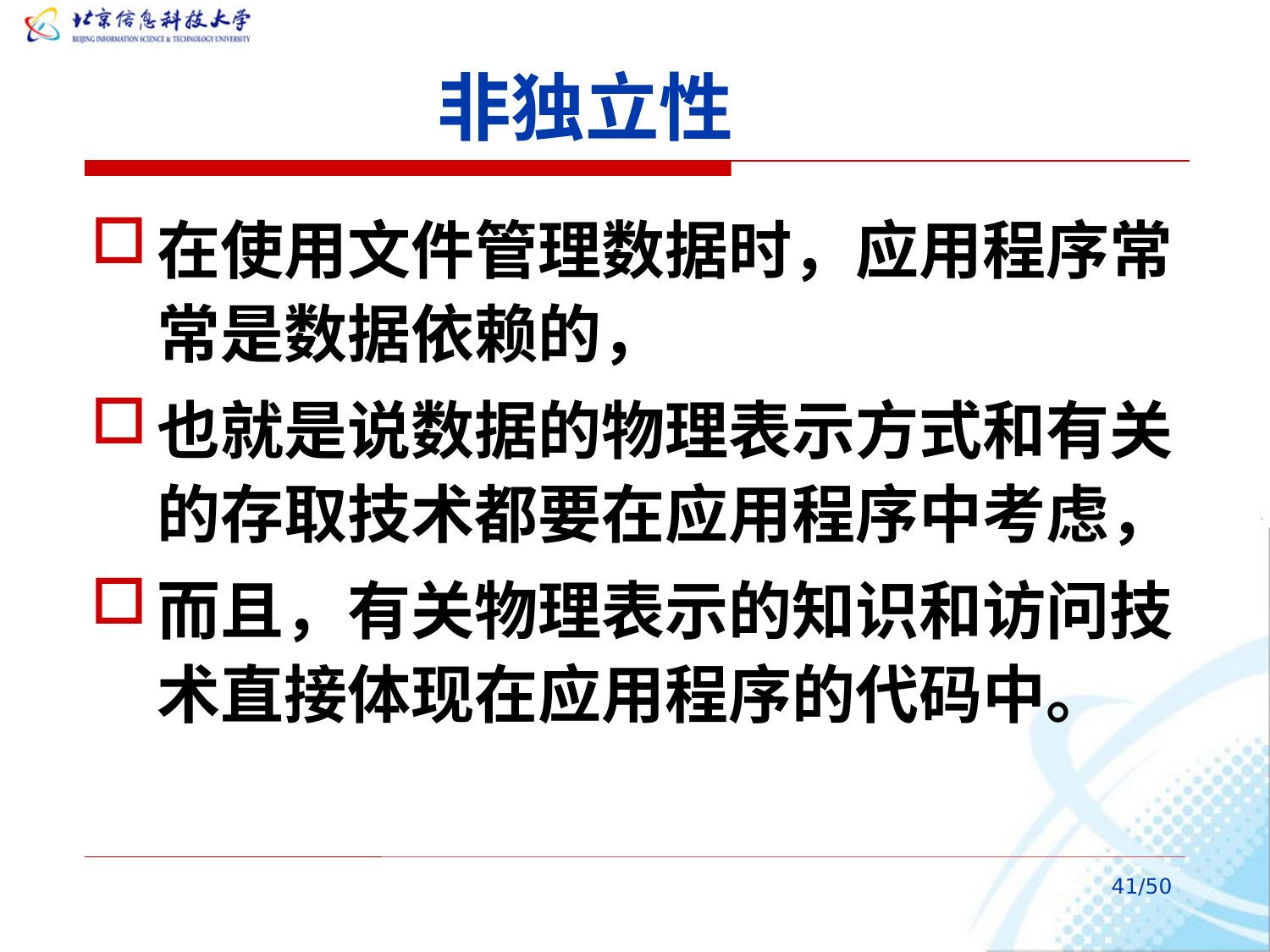

# 非独立性
在使用文件管理数据时，应用程序常常是数据依赖的，
也就是说数据的物理表示方式和有关的存取技术都要在应用程序中考虑，
而且，有关物理表示的知识和访问技术直接体现在应用程序的代码中。

41/50